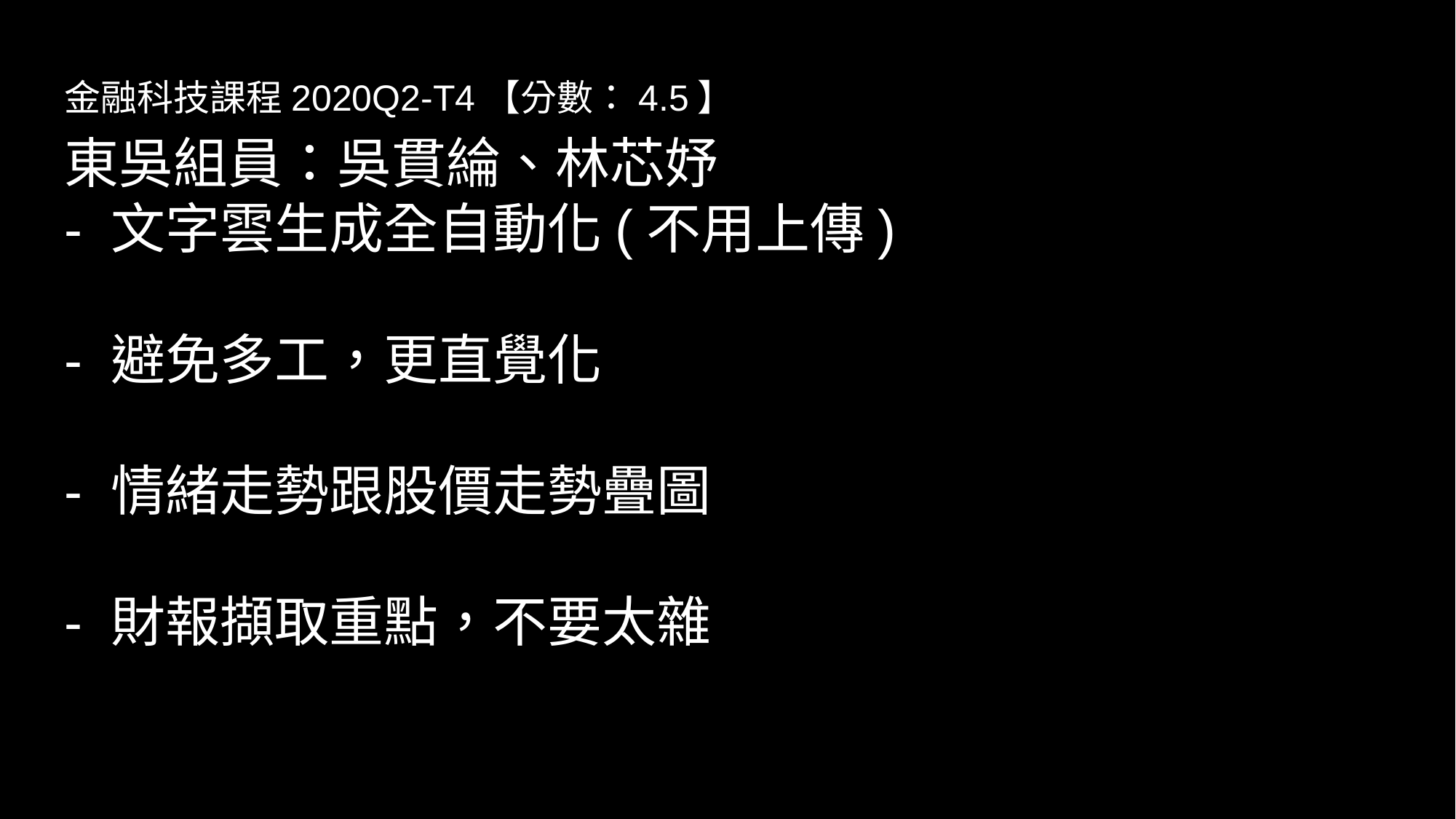

金融科技課程2020Q2-T4【分數：4.5】
東吳組員：吳貫綸、林芯妤
- 文字雲生成全自動化(不用上傳)
- 避免多工，更直覺化
- 情緒走勢跟股價走勢疊圖
- 財報擷取重點，不要太雜